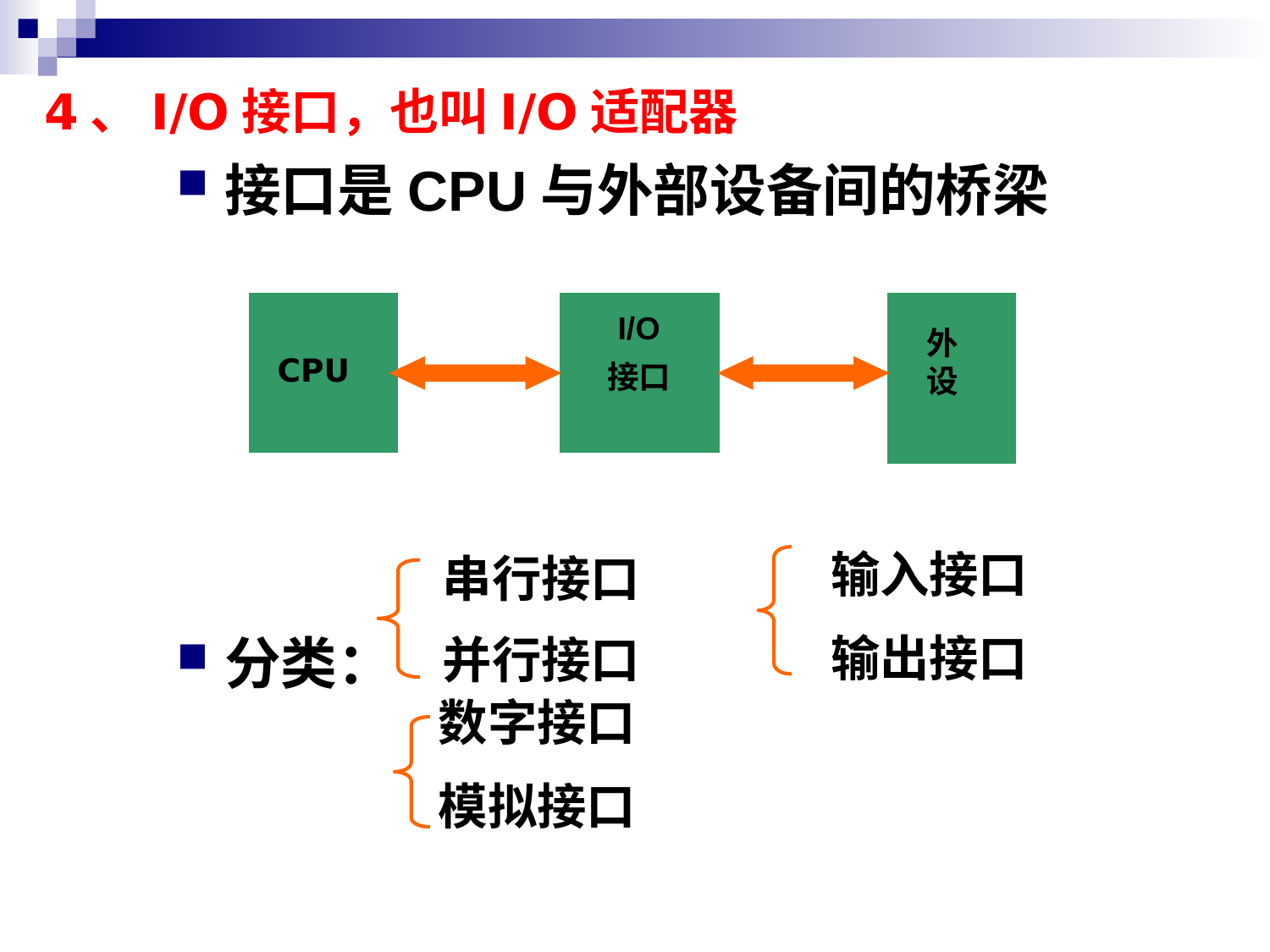

4、I/O接口，也叫I/O适配器
接口是CPU与外部设备间的桥梁

分类：

I/O
接口
外设
CPU

输入接口
输出接口
串行接口
并行接口

数字接口
模拟接口